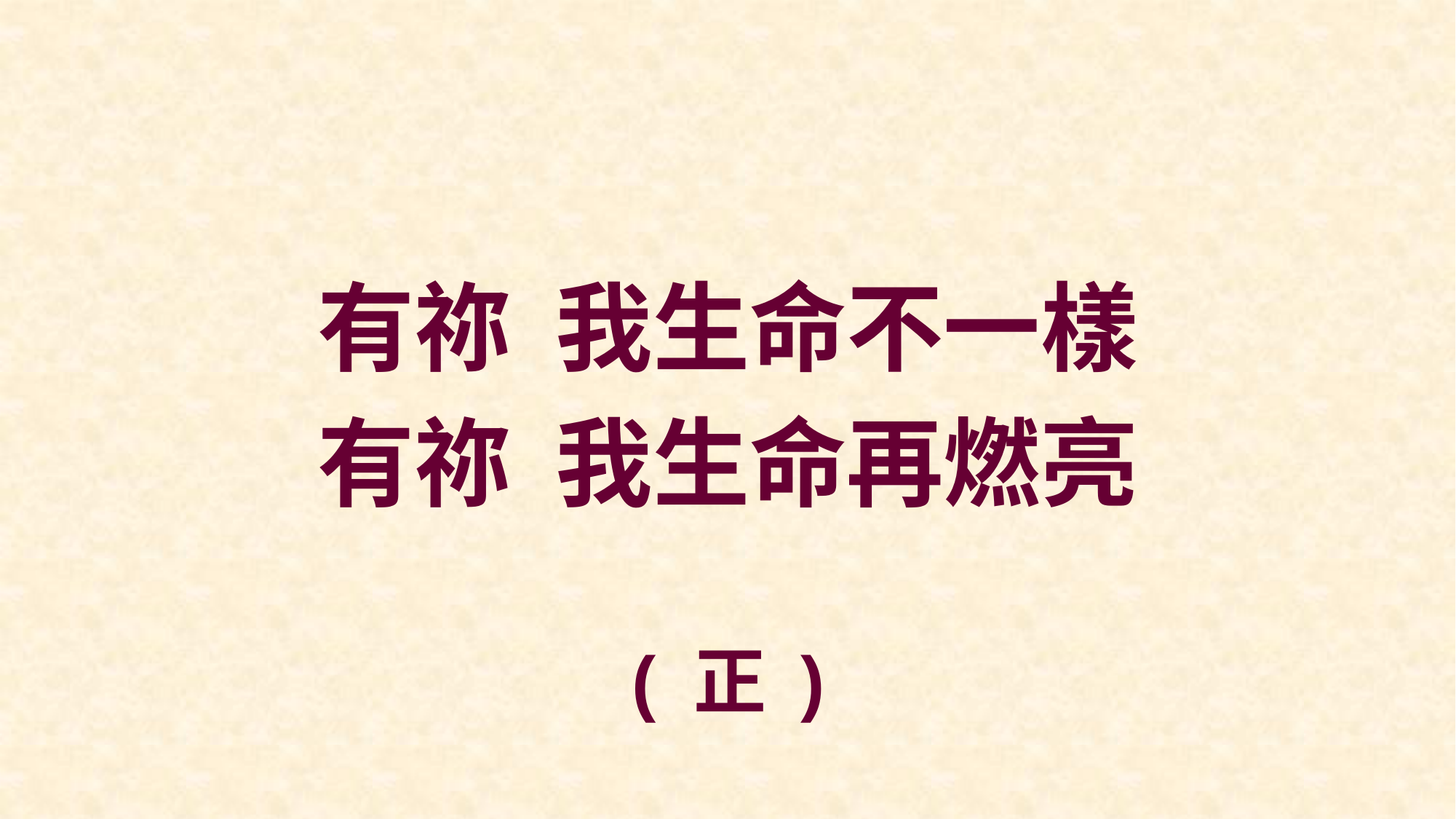

有祢  我生命不一樣
有祢  我生命再燃亮
( 正 )